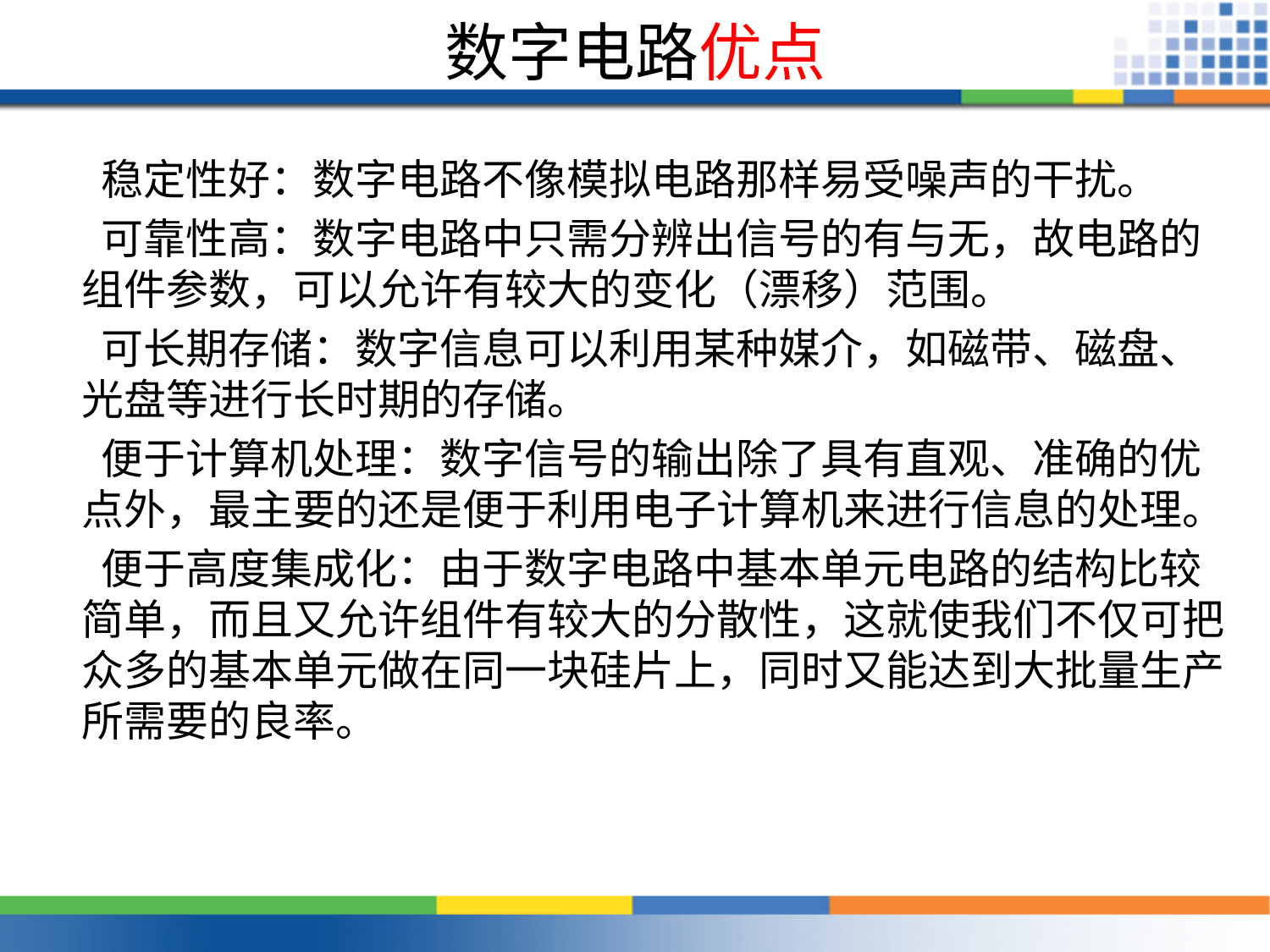

# 数字电路优点
      稳定性好：数字电路不像模拟电路那样易受噪声的干扰。
      可靠性高：数字电路中只需分辨出信号的有与无，故电路的组件参数，可以允许有较大的变化（漂移）范围。
      可长期存储：数字信息可以利用某种媒介，如磁带、磁盘、光盘等进行长时期的存储。
      便于计算机处理：数字信号的输出除了具有直观、准确的优点外，最主要的还是便于利用电子计算机来进行信息的处理。
      便于高度集成化：由于数字电路中基本单元电路的结构比较简单，而且又允许组件有较大的分散性，这就使我们不仅可把众多的基本单元做在同一块硅片上，同时又能达到大批量生产所需要的良率。